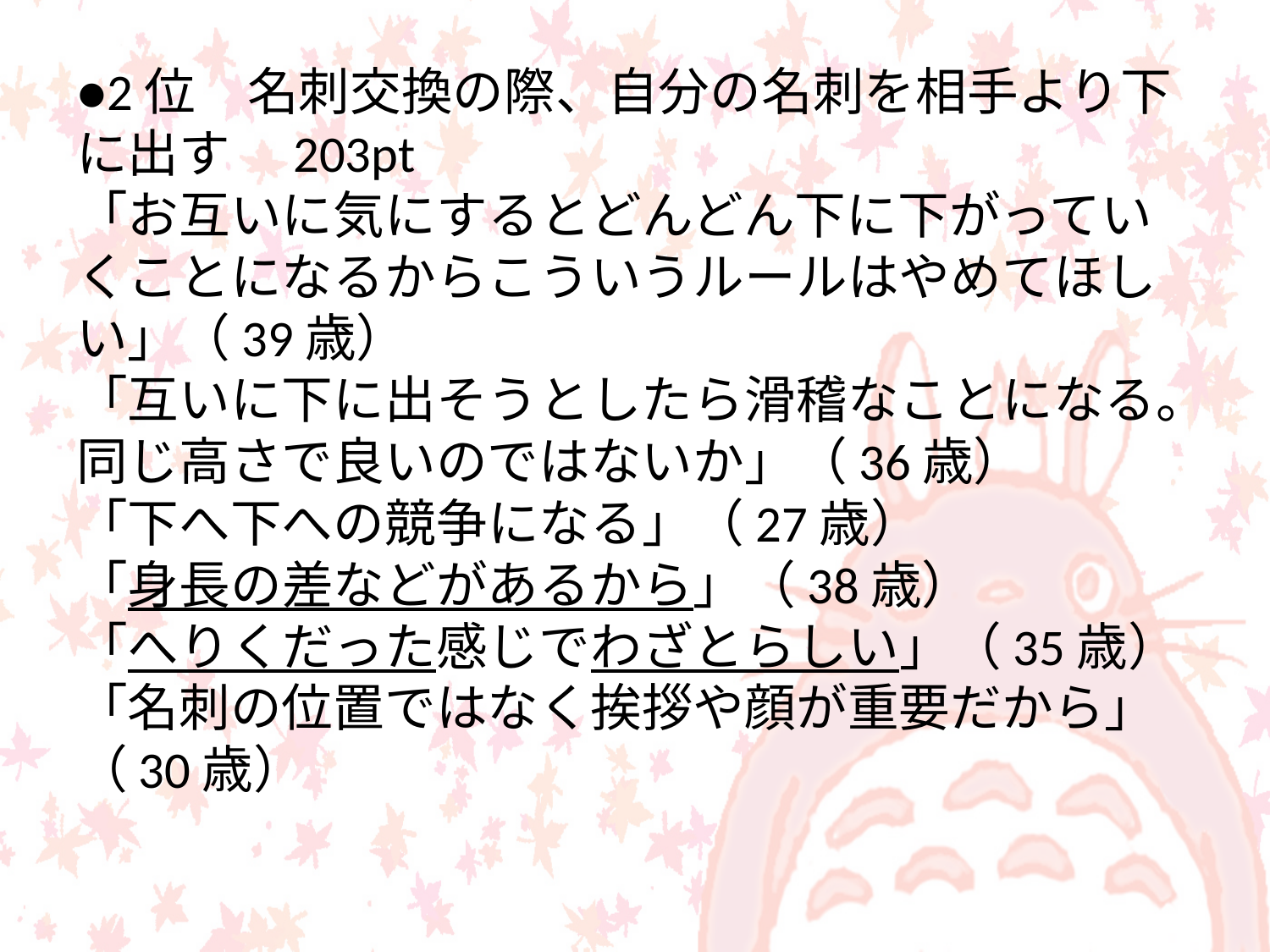

●2位　名刺交換の際、自分の名刺を相手より下に出す　203pt
「お互いに気にするとどんどん下に下がっていくことになるからこういうルールはやめてほしい」（39歳）
「互いに下に出そうとしたら滑稽なことになる。同じ高さで良いのではないか」（36歳）
「下へ下への競争になる」（27歳）
「身長の差などがあるから」（38歳）
「へりくだった感じでわざとらしい」（35歳）
「名刺の位置ではなく挨拶や顔が重要だから」（30歳）